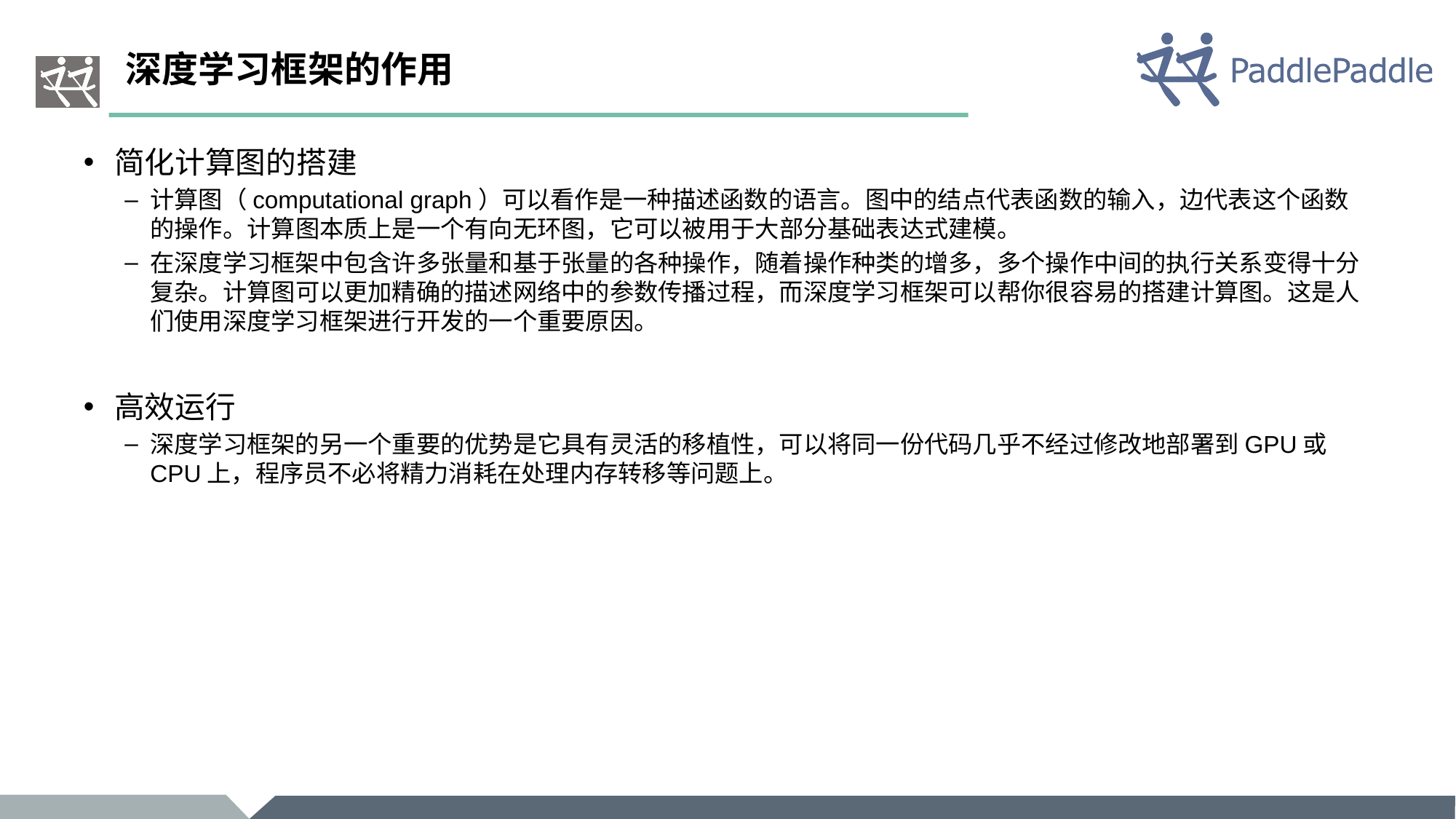

# 深度学习框架的作用
简化计算图的搭建
计算图（computational graph）可以看作是一种描述函数的语言。图中的结点代表函数的输入，边代表这个函数的操作。计算图本质上是一个有向无环图，它可以被用于大部分基础表达式建模。
在深度学习框架中包含许多张量和基于张量的各种操作，随着操作种类的增多，多个操作中间的执行关系变得十分复杂。计算图可以更加精确的描述网络中的参数传播过程，而深度学习框架可以帮你很容易的搭建计算图。这是人们使用深度学习框架进行开发的一个重要原因。

高效运行
深度学习框架的另一个重要的优势是它具有灵活的移植性，可以将同一份代码几乎不经过修改地部署到GPU或CPU上，程序员不必将精力消耗在处理内存转移等问题上。